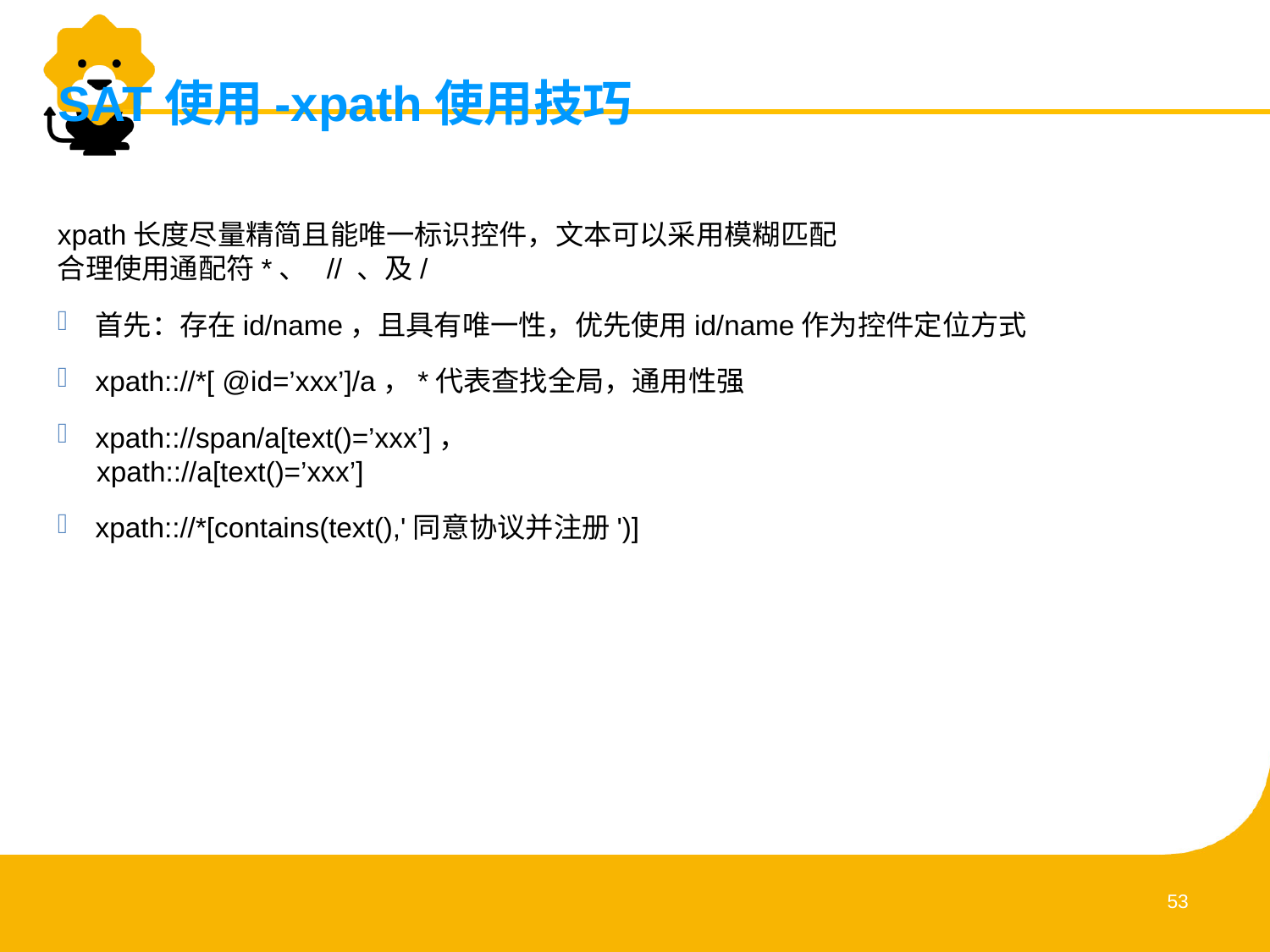

# SAT使用-xpath使用技巧
xpath长度尽量精简且能唯一标识控件，文本可以采用模糊匹配
合理使用通配符*、  // 、及/
首先：存在id/name，且具有唯一性，优先使用id/name作为控件定位方式
xpath:://*[ @id=’xxx’]/a，*代表查找全局，通用性强
xpath:://span/a[text()=’xxx’]，
     xpath:://a[text()=’xxx’]
xpath:://*[contains(text(),'同意协议并注册')]